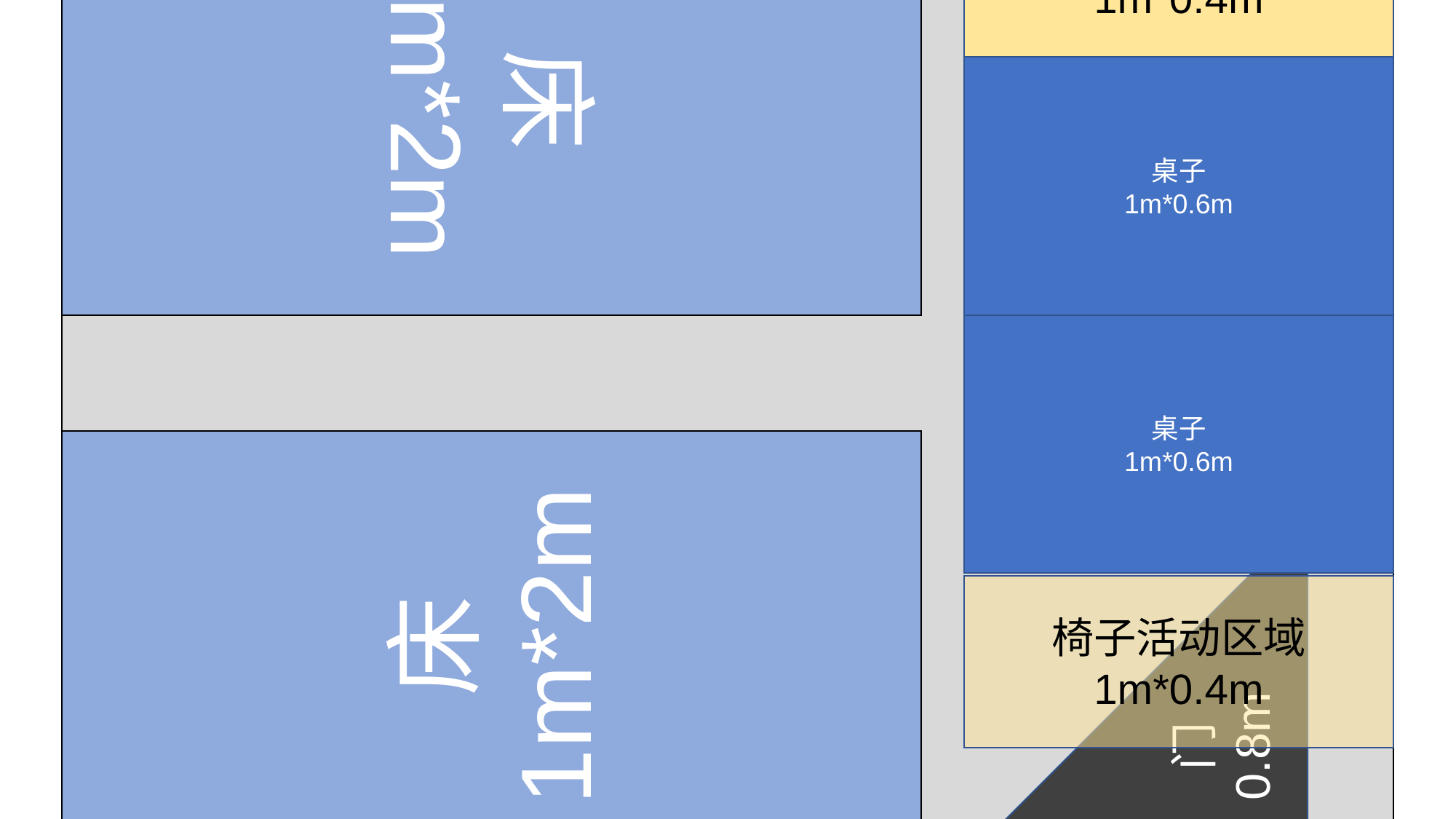

床
1m*2m

椅子活动区域
1m*0.4m
桌子
1m*0.6m
床
1m*2m
桌子
1m*0.6m
门
0.8m
椅子活动区域
1m*0.4m